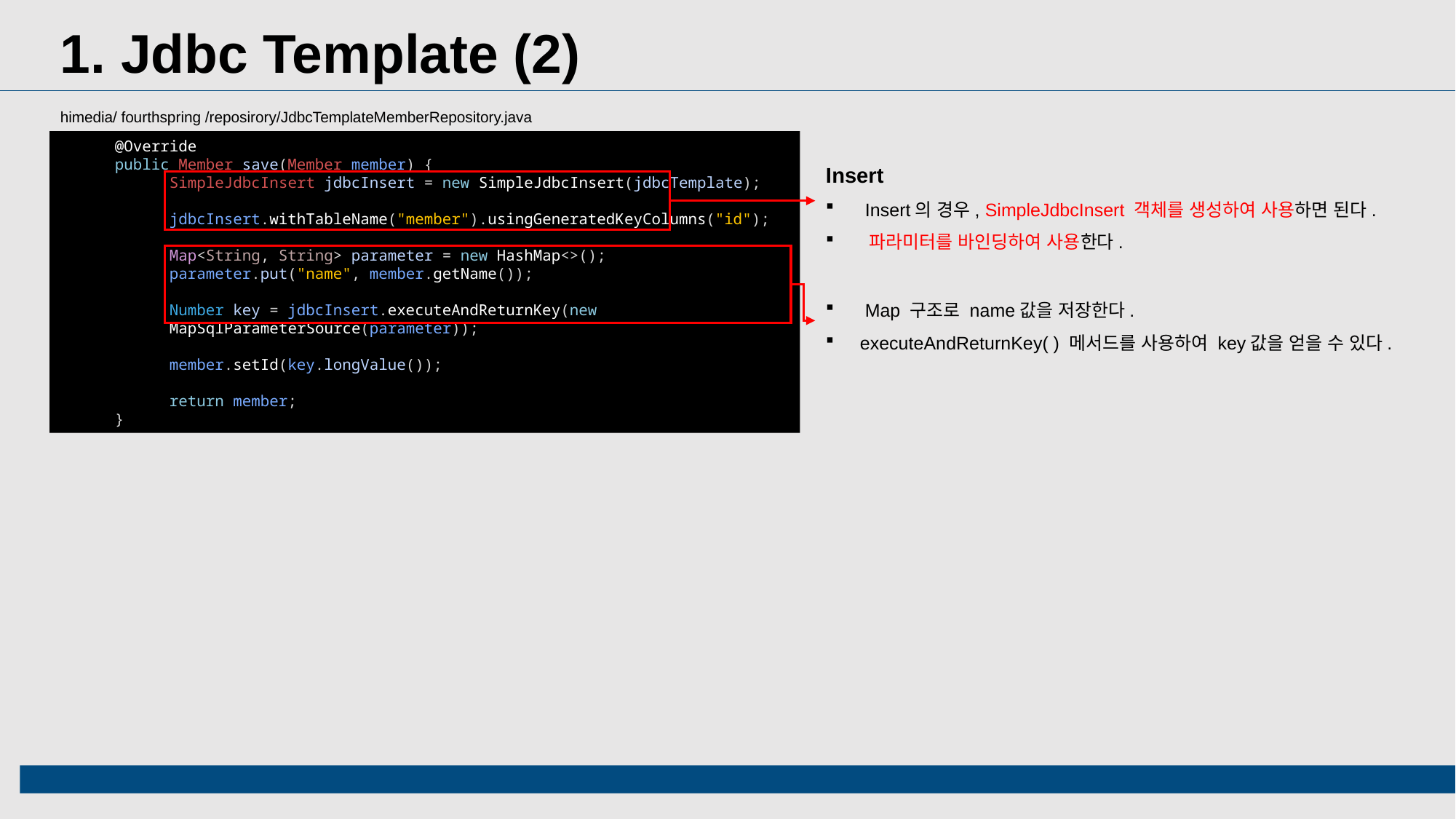

1. Jdbc Template (2)
himedia/ fourthspring /reposirory/JdbcTemplateMemberRepository.java
@Override
public Member save(Member member) {
SimpleJdbcInsert jdbcInsert = new SimpleJdbcInsert(jdbcTemplate);

jdbcInsert.withTableName("member").usingGeneratedKeyColumns("id");

Map<String, String> parameter = new HashMap<>();
parameter.put("name", member.getName());

Number key = jdbcInsert.executeAndReturnKey(new MapSqlParameterSource(parameter));

member.setId(key.longValue());

return member;
}
Insert
 Insert의 경우, SimpleJdbcInsert 객체를 생성하여 사용하면 된다.
 파라미터를 바인딩하여 사용한다.

 Map 구조로 name값을 저장한다.
executeAndReturnKey( ) 메서드를 사용하여 key값을 얻을 수 있다.